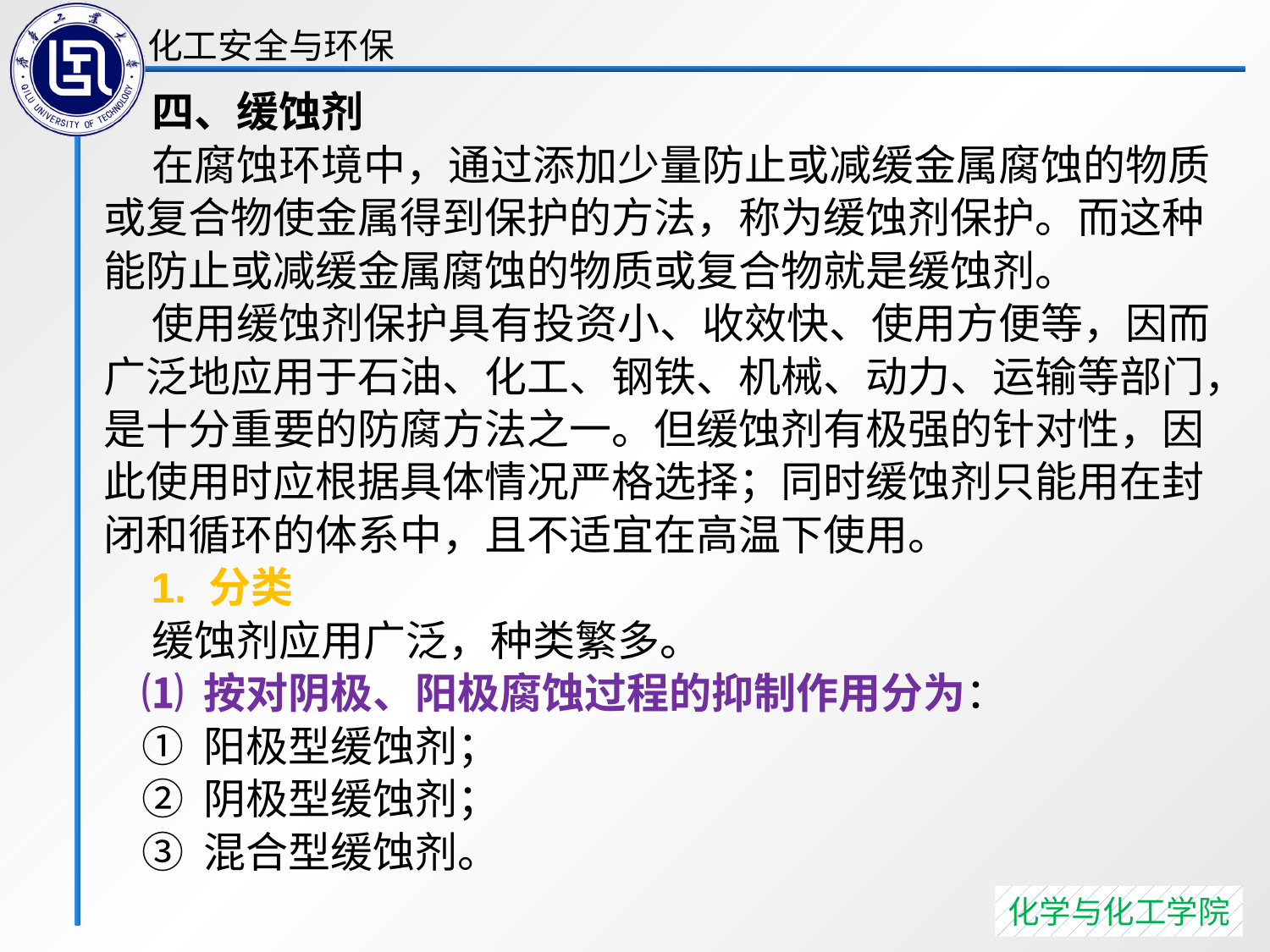

四、缓蚀剂
    在腐蚀环境中，通过添加少量防止或减缓金属腐蚀的物质或复合物使金属得到保护的方法，称为缓蚀剂保护。而这种能防止或减缓金属腐蚀的物质或复合物就是缓蚀剂。
    使用缓蚀剂保护具有投资小、收效快、使用方便等，因而广泛地应用于石油、化工、钢铁、机械、动力、运输等部门，是十分重要的防腐方法之一。但缓蚀剂有极强的针对性，因此使用时应根据具体情况严格选择；同时缓蚀剂只能用在封闭和循环的体系中，且不适宜在高温下使用。
    1. 分类
    缓蚀剂应用广泛，种类繁多。
    ⑴ 按对阴极、阳极腐蚀过程的抑制作用分为：
    ① 阳极型缓蚀剂；
    ② 阴极型缓蚀剂；
    ③ 混合型缓蚀剂。